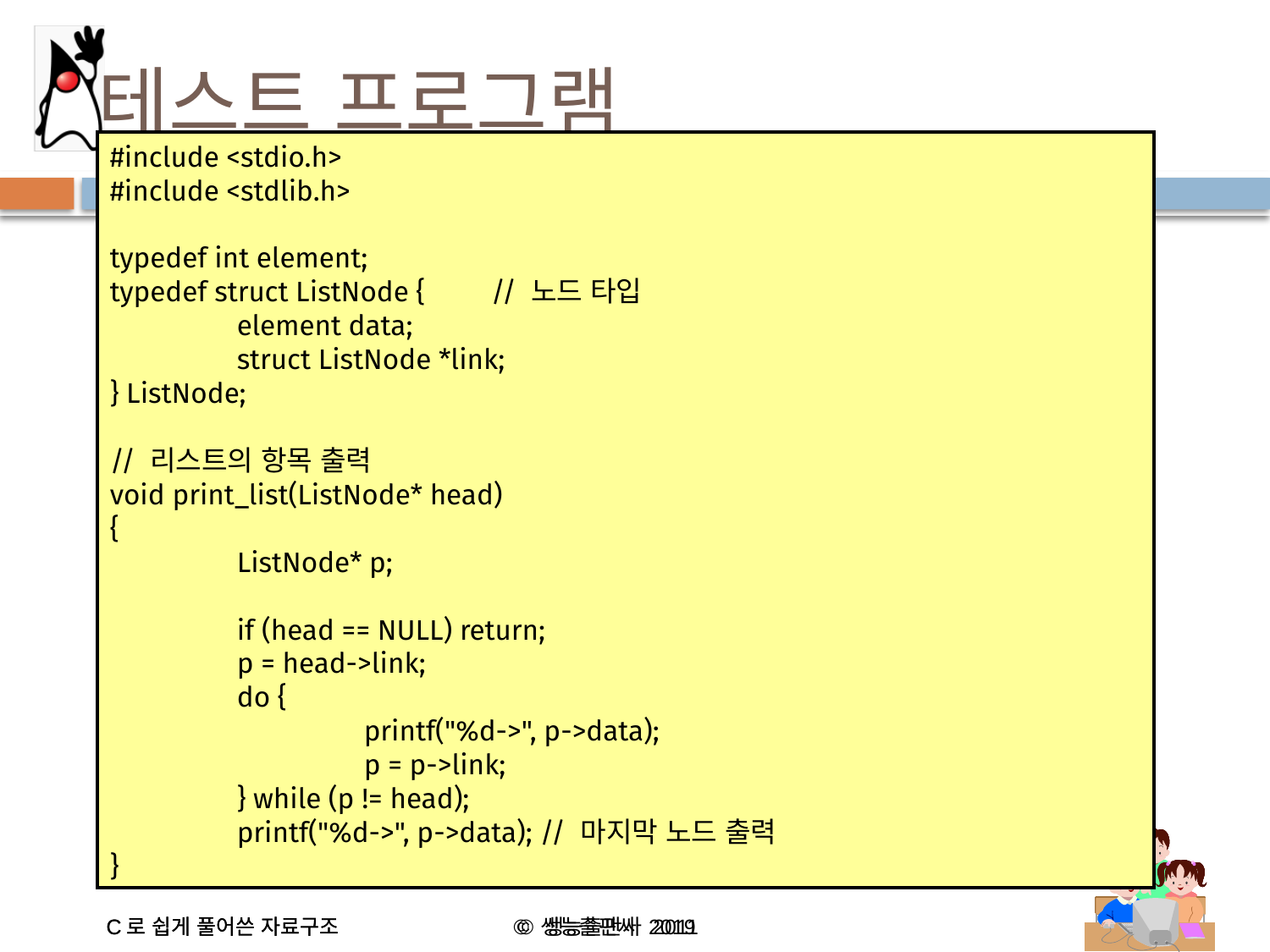

# 테스트 프로그램
#include <stdio.h>
#include <stdlib.h>

typedef int element;
typedef struct ListNode { 	// 노드 타입
	element data;
	struct ListNode *link;
} ListNode;

// 리스트의 항목 출력
void print_list(ListNode* head)
{
	ListNode* p;

	if (head == NULL) return;
	p = head->link;
	do {
		printf("%d->", p->data);
		p = p->link;
	} while (p != head);
	printf("%d->", p->data); // 마지막 노드 출력
}